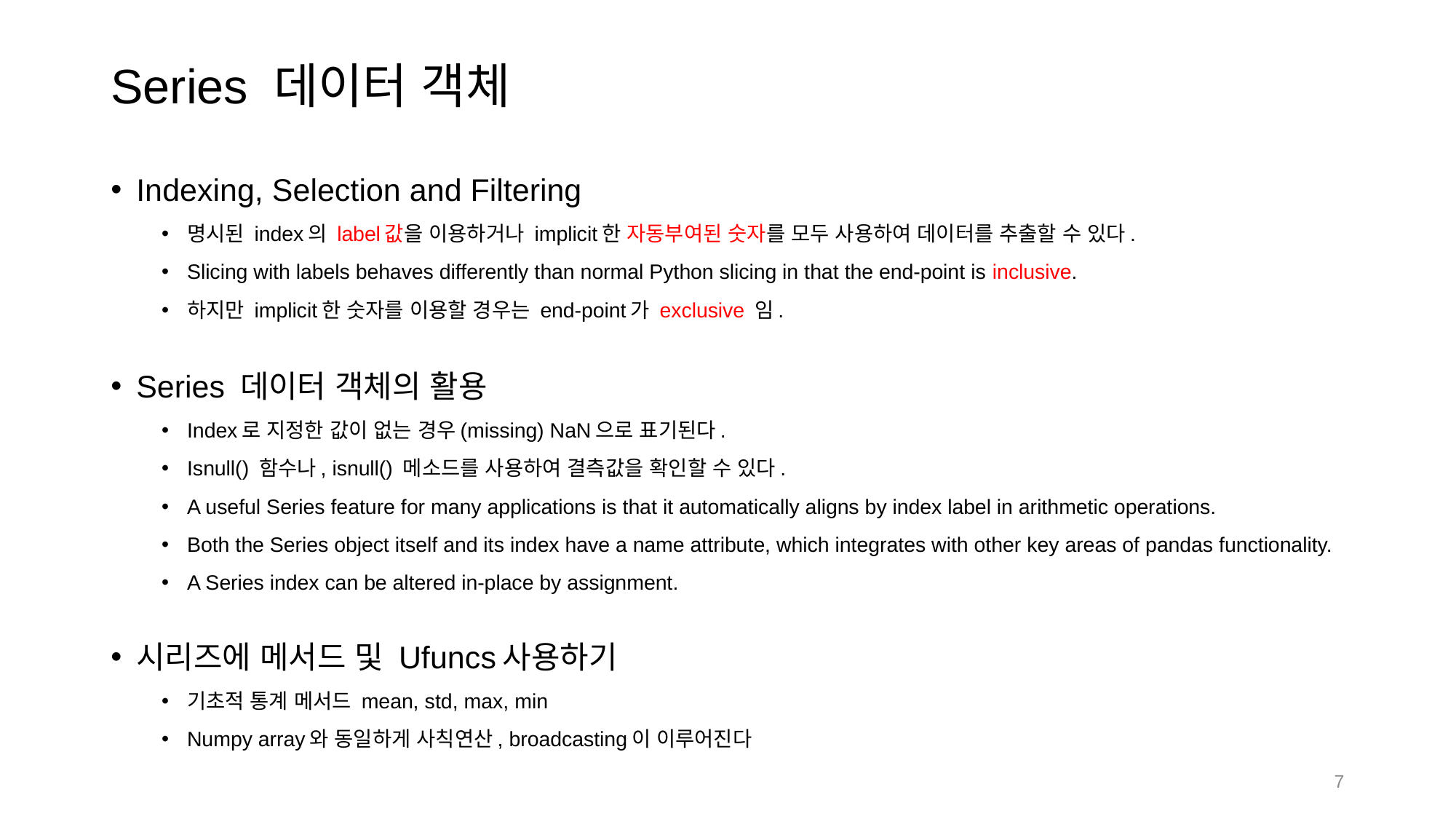

# Series 데이터 객체
Indexing, Selection and Filtering
명시된 index의 label값을 이용하거나 implicit한 자동부여된 숫자를 모두 사용하여 데이터를 추출할 수 있다.
Slicing with labels behaves differently than normal Python slicing in that the end-point is inclusive.
하지만 implicit한 숫자를 이용할 경우는 end-point가 exclusive 임.

Series 데이터 객체의 활용
Index로 지정한 값이 없는 경우(missing) NaN으로 표기된다.
Isnull() 함수나, isnull() 메소드를 사용하여 결측값을 확인할 수 있다.
A useful Series feature for many applications is that it automatically aligns by index label in arithmetic operations.
Both the Series object itself and its index have a name attribute, which integrates with other key areas of pandas functionality.
A Series index can be altered in-place by assignment.

시리즈에 메서드 및 Ufuncs사용하기
기초적 통계 메서드 mean, std, max, min
Numpy array와 동일하게 사칙연산, broadcasting이 이루어진다

7